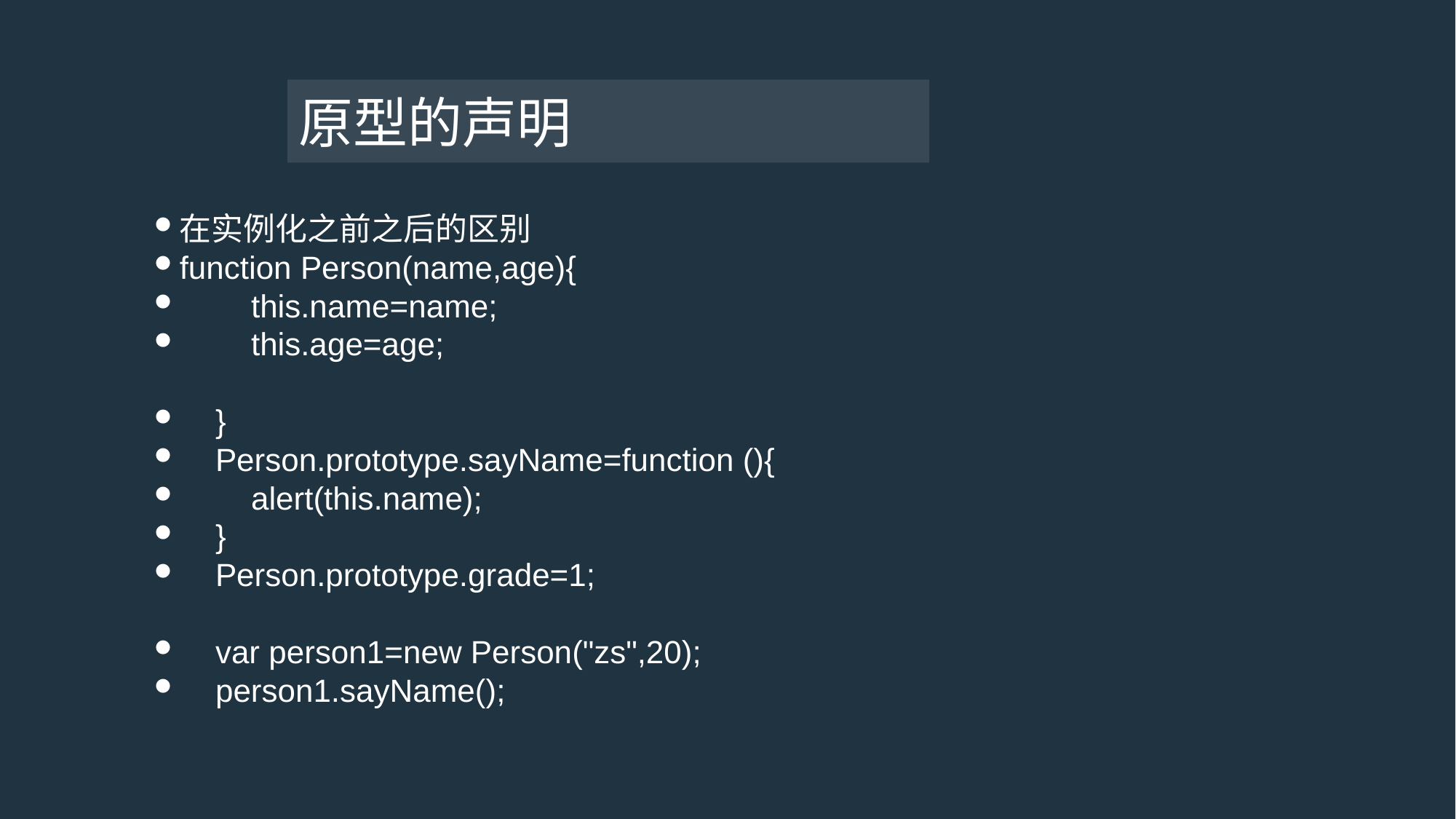

# 原型的声明
在实例化之前之后的区别
function Person(name,age){
        this.name=name;
        this.age=age;

    }
    Person.prototype.sayName=function (){
        alert(this.name);
    }
    Person.prototype.grade=1;

    var person1=new Person("zs",20);
    person1.sayName();